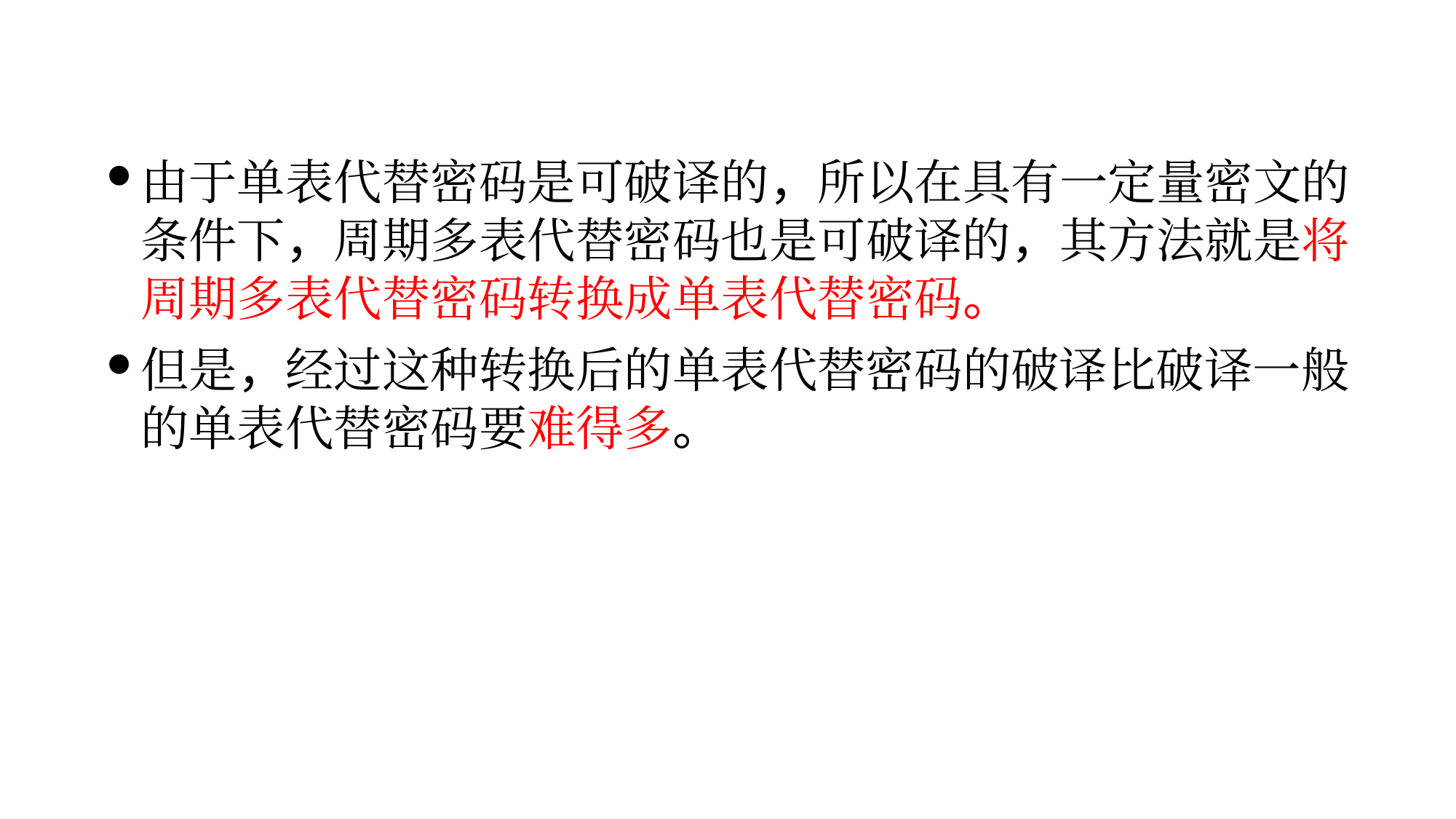

由于单表代替密码是可破译的，所以在具有一定量密文的条件下，周期多表代替密码也是可破译的，其方法就是将周期多表代替密码转换成单表代替密码。
但是，经过这种转换后的单表代替密码的破译比破译一般的单表代替密码要难得多。